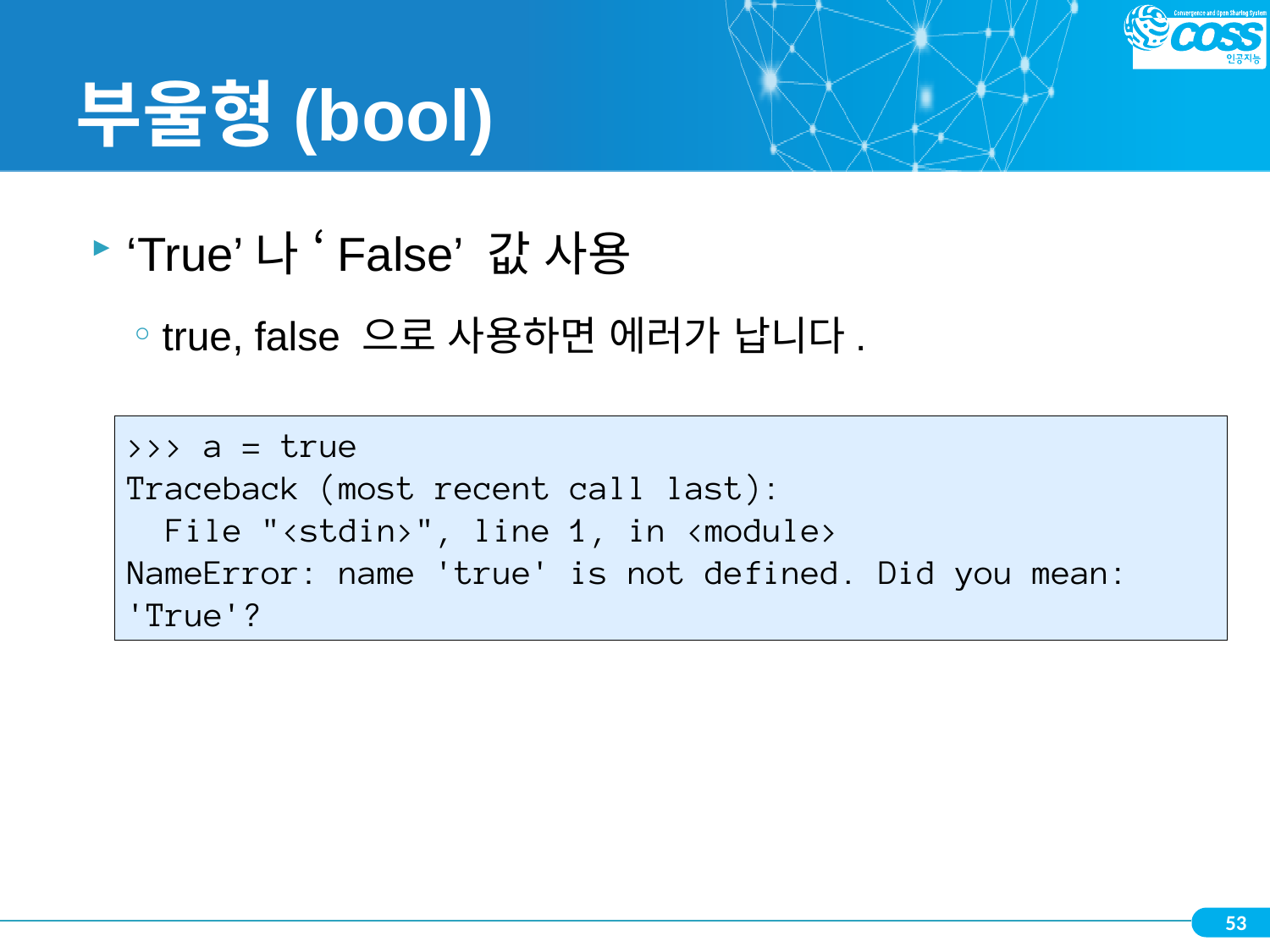

# 부울형(bool)
‘True’나 ‘False’ 값 사용
true, false 으로 사용하면 에러가 납니다.
>>> a = true
Traceback (most recent call last):
  File "<stdin>", line 1, in <module>
NameError: name 'true' is not defined. Did you mean: 'True'?